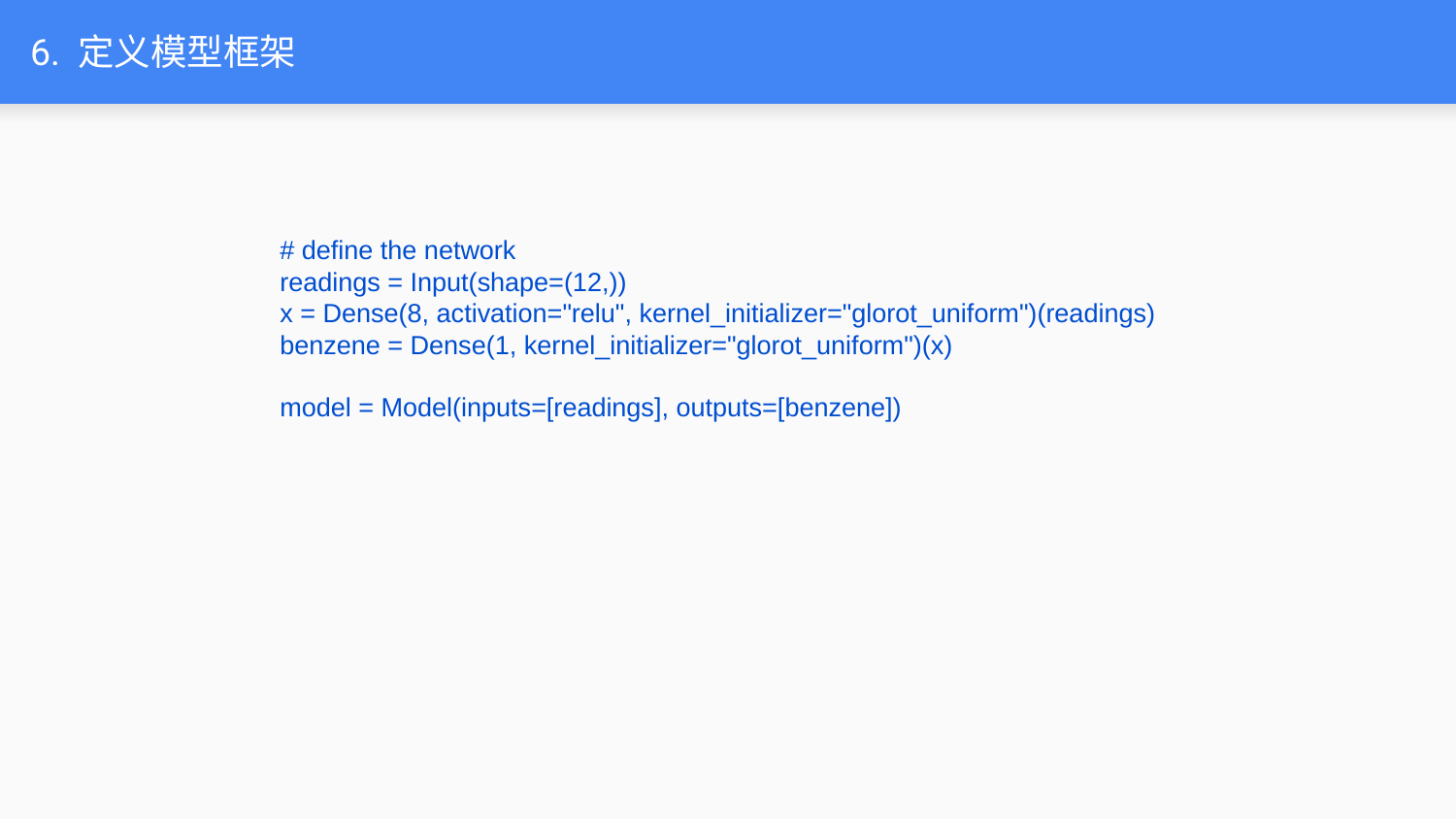

# 6. 定义模型框架
# define the network
readings = Input(shape=(12,))
x = Dense(8, activation="relu", kernel_initializer="glorot_uniform")(readings)
benzene = Dense(1, kernel_initializer="glorot_uniform")(x)

model = Model(inputs=[readings], outputs=[benzene])